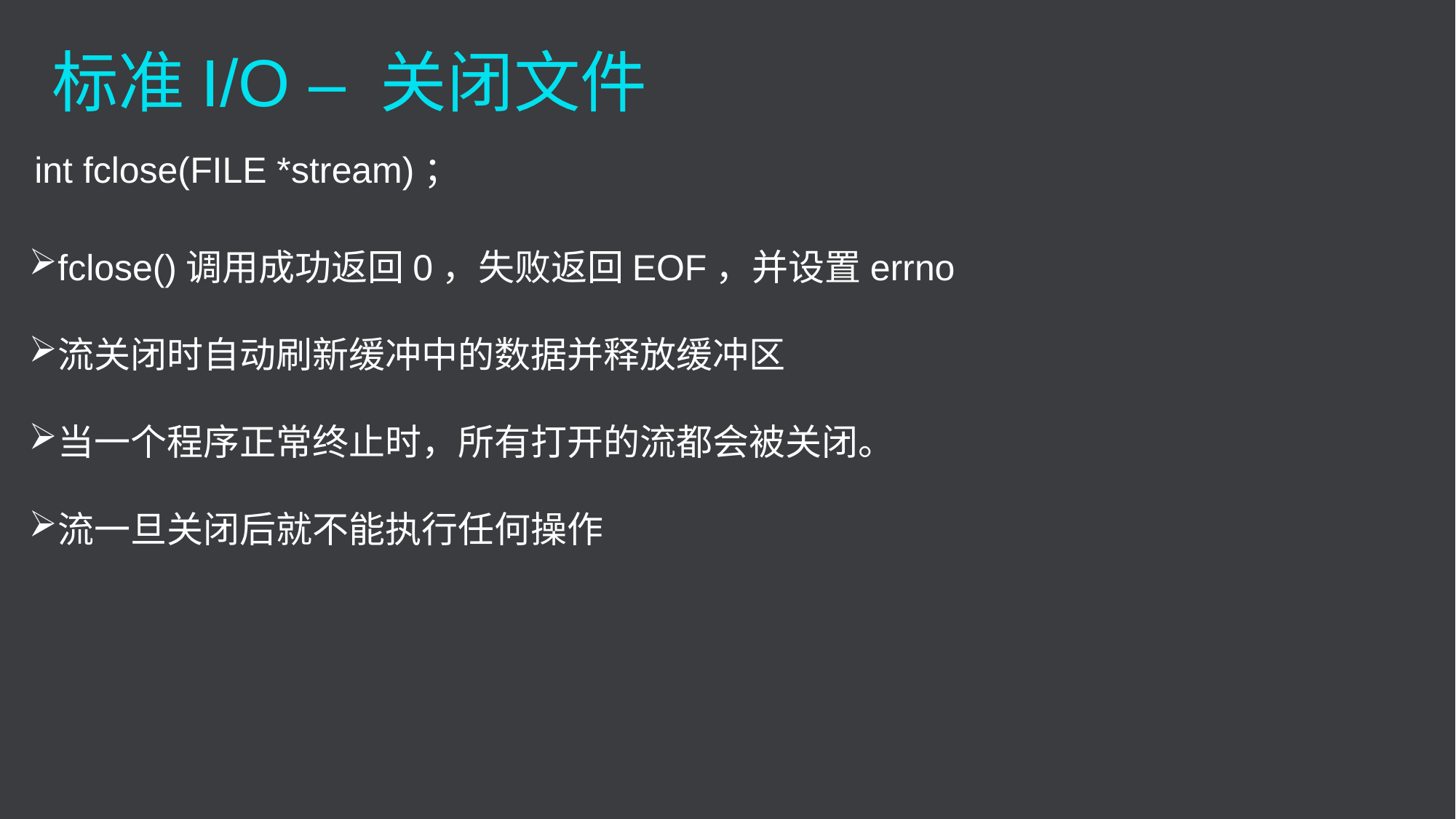

标准I/O – 关闭文件
int fclose(FILE *stream)；
fclose()调用成功返回0，失败返回EOF，并设置errno

流关闭时自动刷新缓冲中的数据并释放缓冲区

当一个程序正常终止时，所有打开的流都会被关闭。

流一旦关闭后就不能执行任何操作